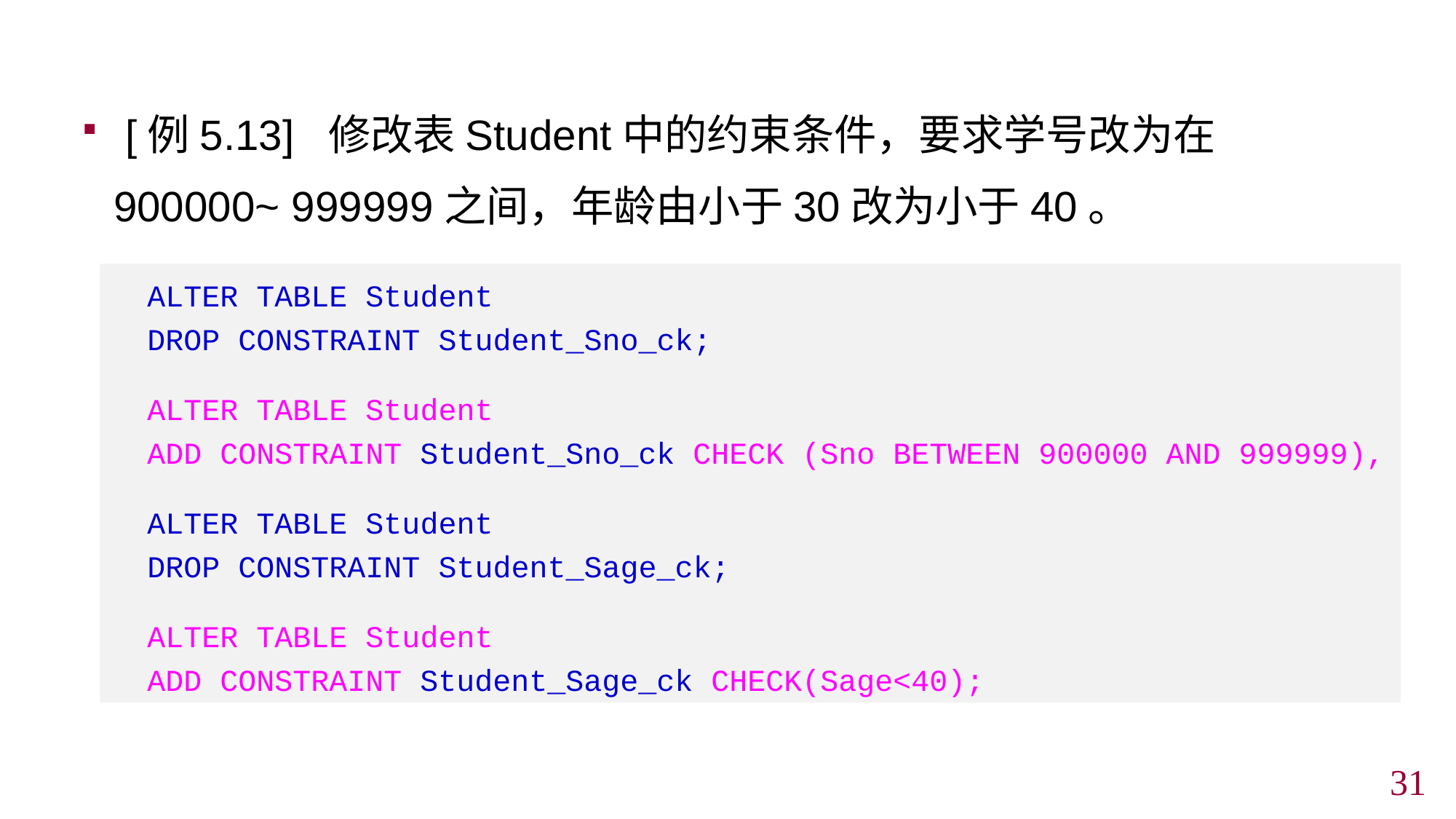

[例5.13]  修改表Student中的约束条件，要求学号改为在900000~ 999999之间，年龄由小于30改为小于40。
  ALTER TABLE Student
  DROP CONSTRAINT Student_Sno_ck;

  ALTER TABLE Student
  ADD CONSTRAINT Student_Sno_ck CHECK (Sno BETWEEN 900000 AND 999999),

  ALTER TABLE Student
  DROP CONSTRAINT Student_Sage_ck;

  ALTER TABLE Student
  ADD CONSTRAINT Student_Sage_ck CHECK(Sage<40);
31